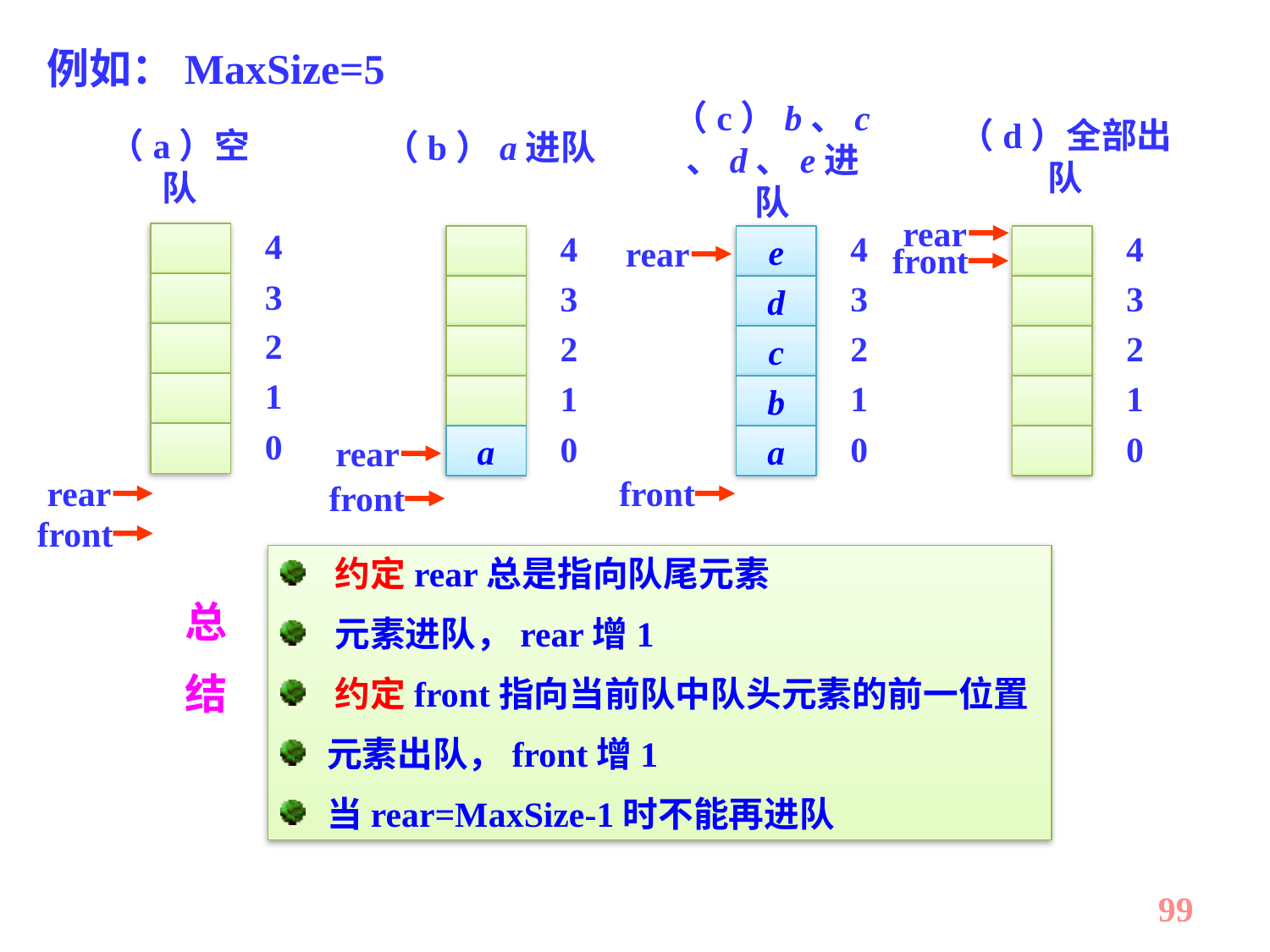

例如：MaxSize=5
（c）b、c、d、e进队
（d）全部出队
（a）空队
（b）a进队
rear
4

front

3

2

1

0

4
4

3

2

1

0
rear
a

front

4
rear
e

3
d
2
c
1
b
0
a
front

3

2

1

0

rear

front

  约定rear总是指向队尾元素
  元素进队，rear增1
  约定front指向当前队中队头元素的前一位置
 元素出队，front增1
 当rear=MaxSize-1时不能再进队
总
结
99